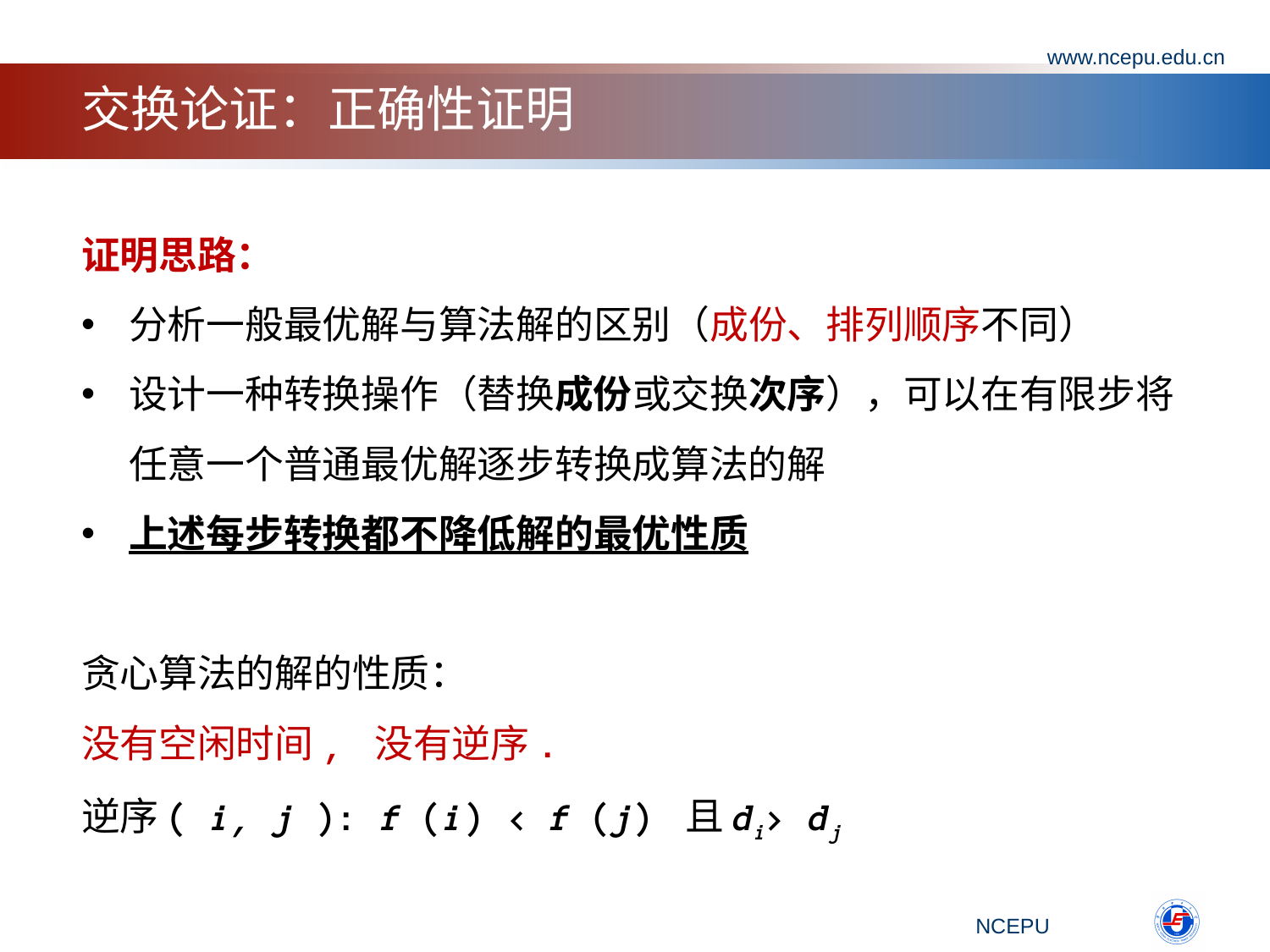

www.ncepu.edu.cn
交换论证：正确性证明
证明思路：
分析一般最优解与算法解的区别（成份、排列顺序不同）
设计一种转换操作（替换成份或交换次序），可以在有限步将任意一个普通最优解逐步转换成算法的解
上述每步转换都不降低解的最优性质

贪心算法的解的性质：
没有空闲时间, 没有逆序.
逆序( i, j ): f (i) < f (j) 且di> dj
NCEPU